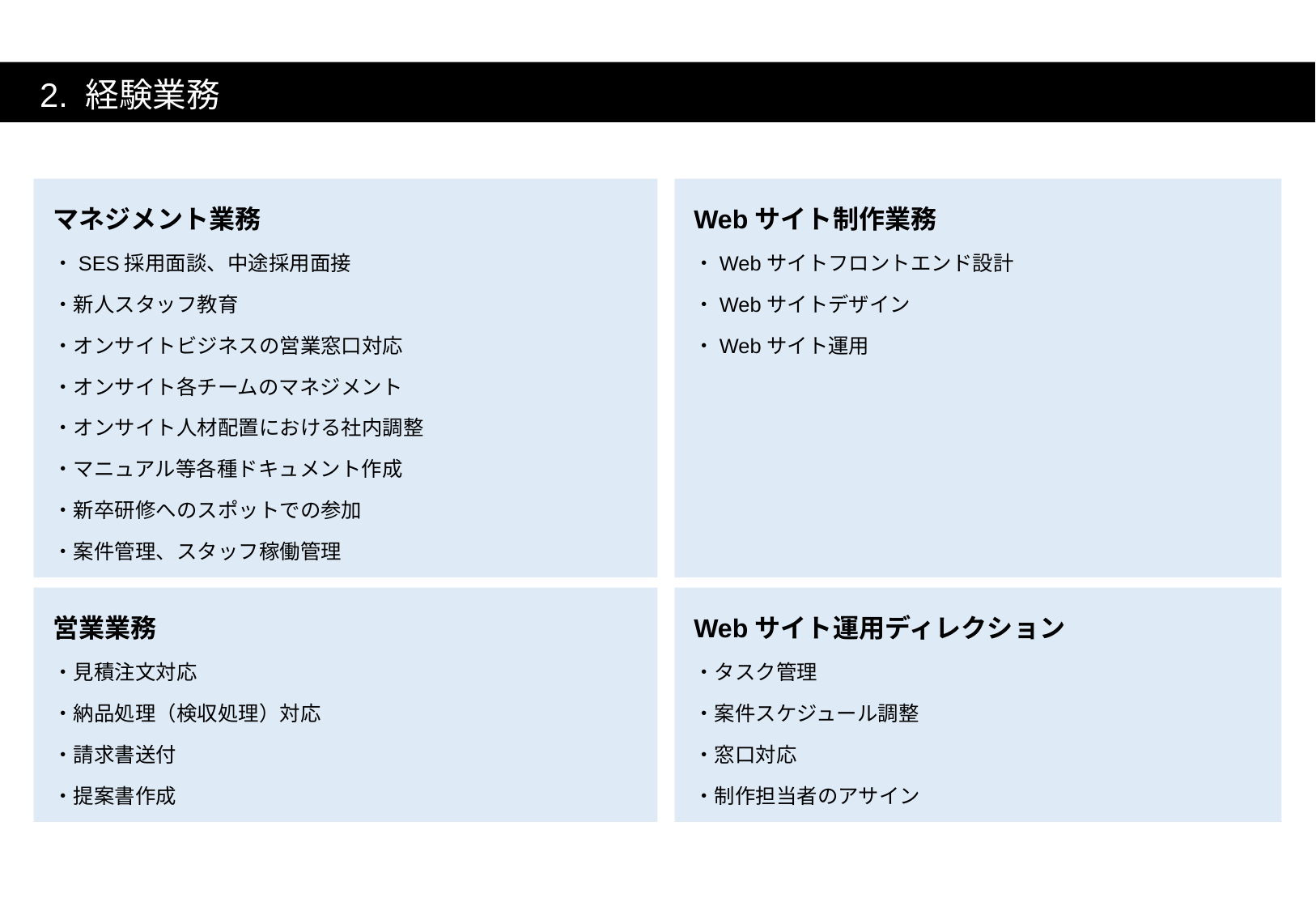

2. 経験業務
マネジメント業務
・SES採用面談、中途採用面接
・新人スタッフ教育
・オンサイトビジネスの営業窓口対応
・オンサイト各チームのマネジメント
・オンサイト人材配置における社内調整
・マニュアル等各種ドキュメント作成
・新卒研修へのスポットでの参加
・案件管理、スタッフ稼働管理
Webサイト制作業務
・Webサイトフロントエンド設計
・Webサイトデザイン
・Webサイト運用

営業業務
・見積注文対応
・納品処理（検収処理）対応
・請求書送付
・提案書作成
Webサイト運用ディレクション
・タスク管理
・案件スケジュール調整
・窓口対応
・制作担当者のアサイン